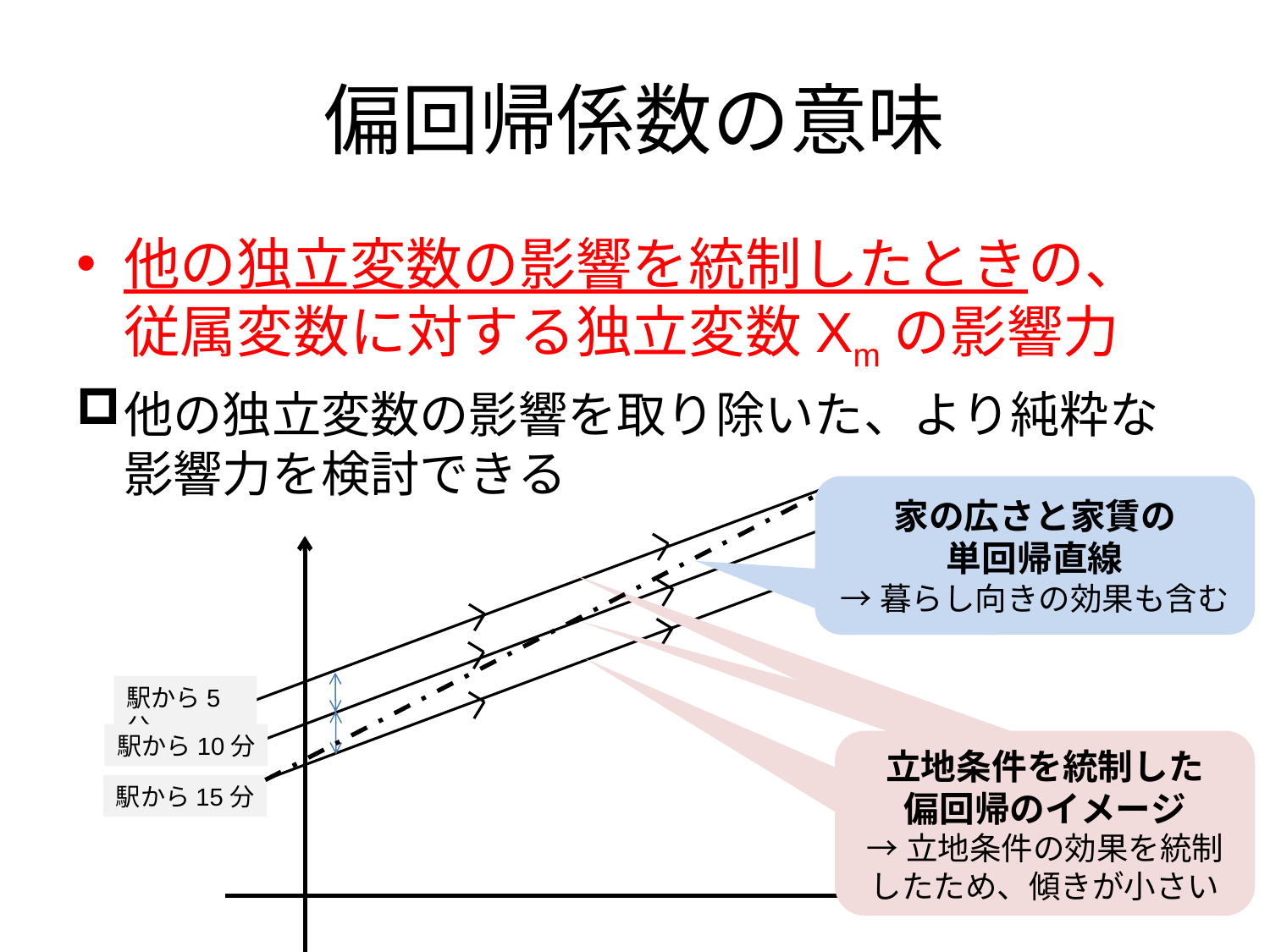

# 偏回帰係数の意味
他の独立変数の影響を統制したときの、従属変数に対する独立変数Xmの影響力
他の独立変数の影響を取り除いた、より純粋な影響力を検討できる
家の広さと家賃の
単回帰直線
→暮らし向きの効果も含む
駅から5分
駅から10分

立地条件を統制した
偏回帰のイメージ
→立地条件の効果を統制したため、傾きが小さい
年俸とヒット数の
単回帰直線
→年齢の効果も含む
駅から15分